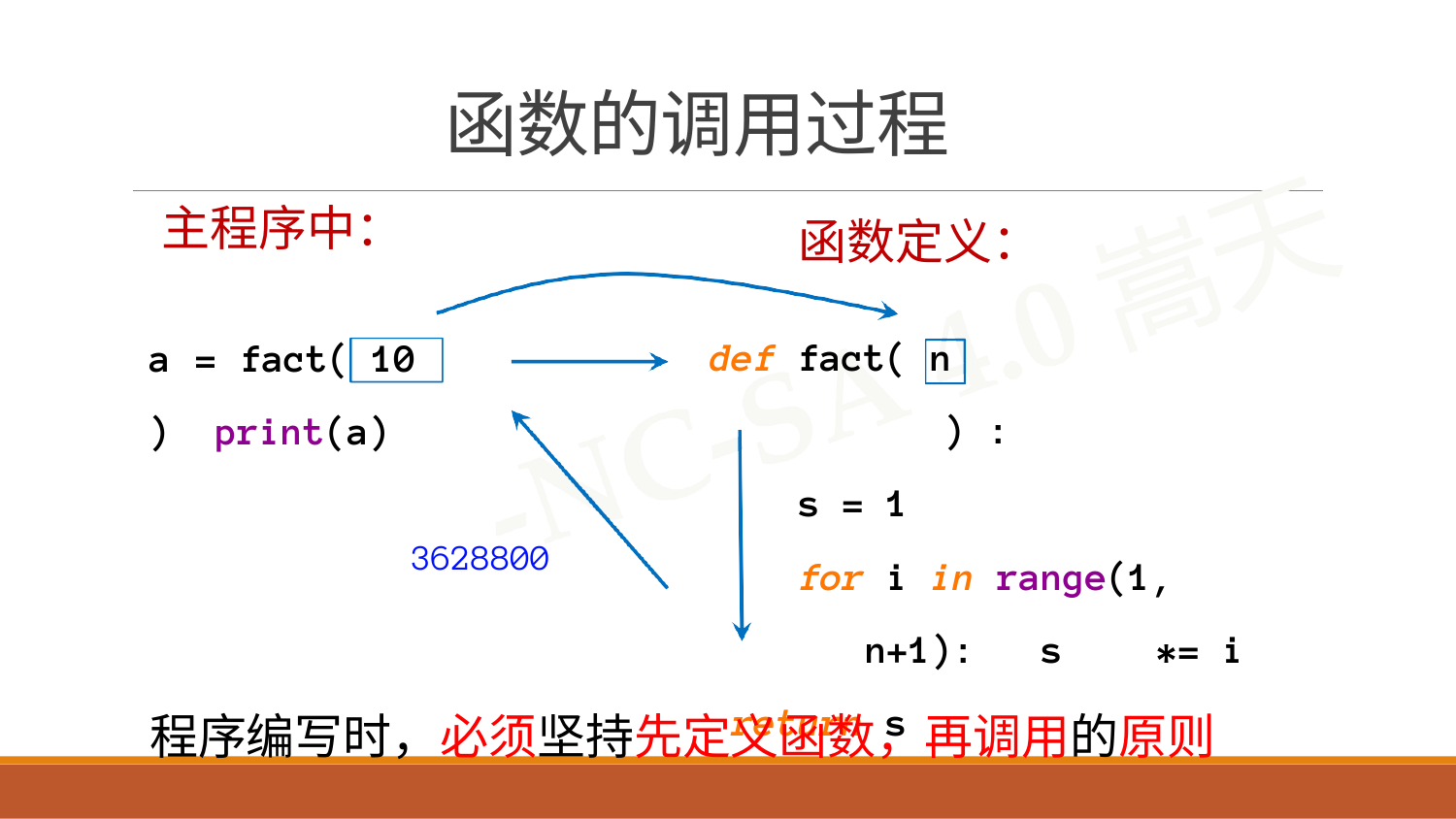

# 函数的调用过程

主程序中：
函数定义：

a	=	fact( 10	)  print(a)
def fact( n	) :  s = 1
for i in range(1,	n+1):   s	*= i
return s
3628800
程序编写时，必须坚持先定义函数，再调用的原则